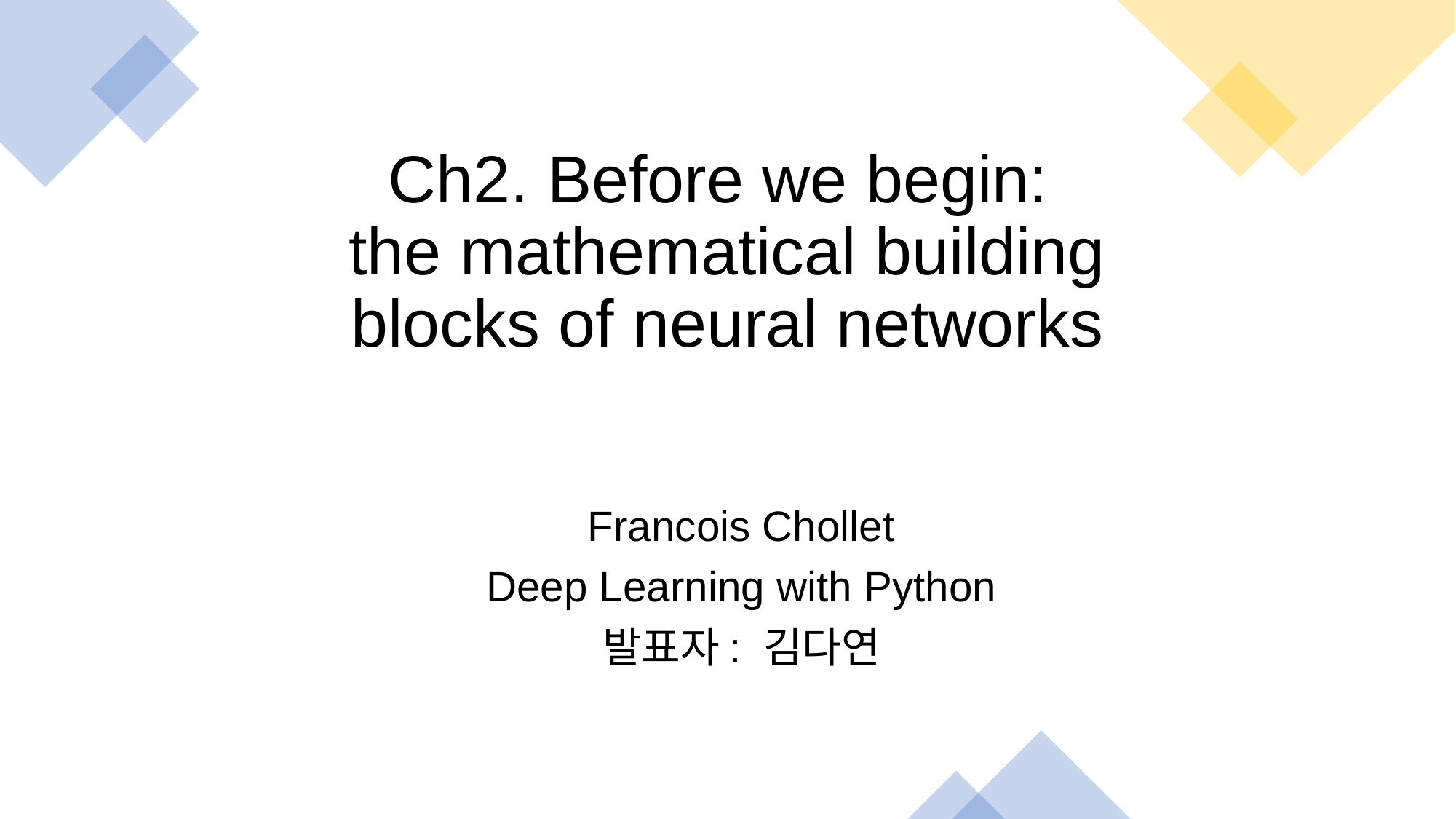

Ch2. Before we begin:
the mathematical building
blocks of neural networks
Francois Chollet
Deep Learning with Python
발표자: 김다연